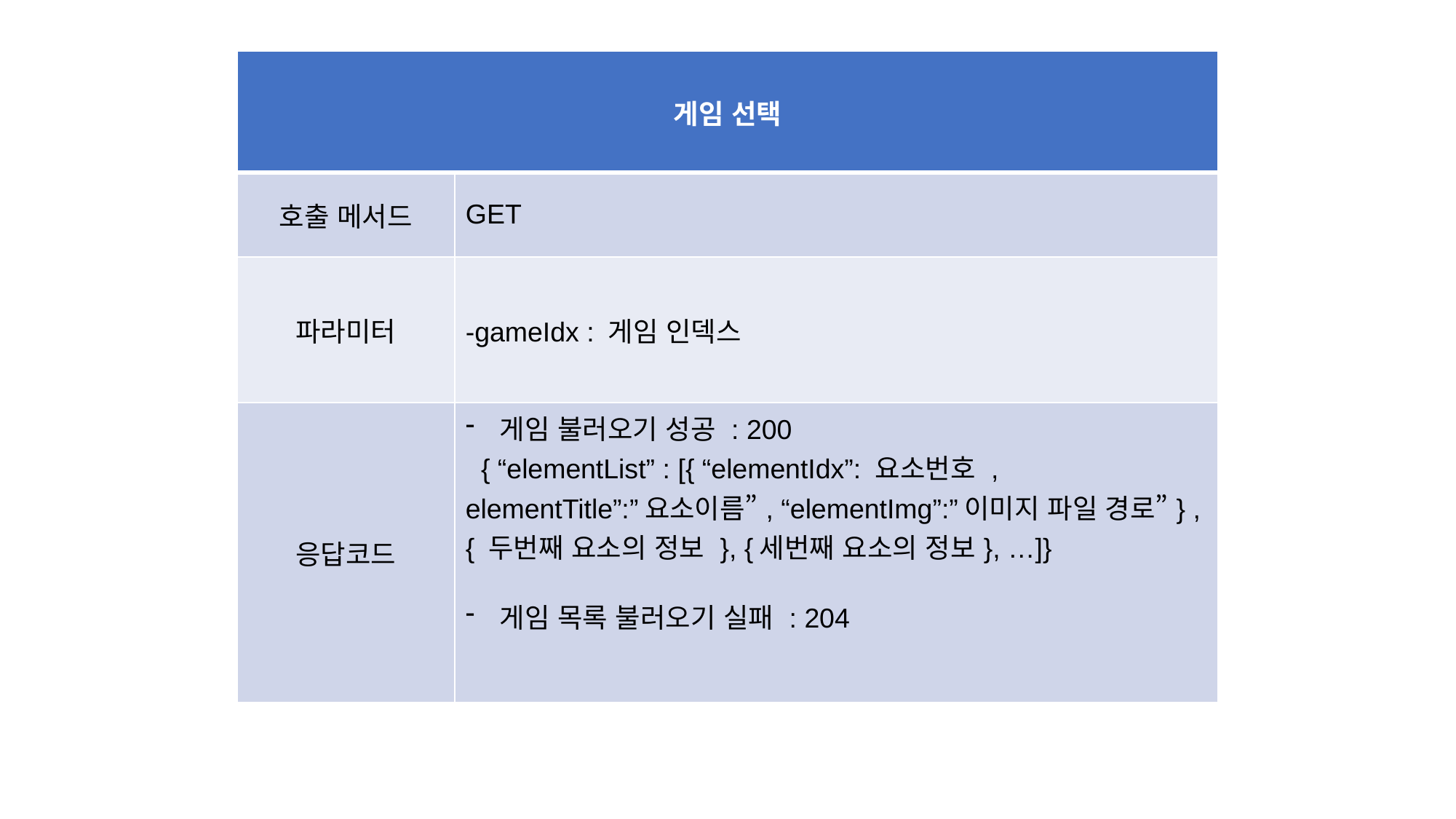

| 게임 선택 |  |
| --- | --- |
| 호출 메서드 | GET |
| 파라미터 | -gameIdx : 게임 인덱스 |
| 응답코드 | 게임 불러오기 성공 : 200 { “elementList” : [{ “elementIdx”: 요소번호 , elementTitle”:”요소이름”, “elementImg”:”이미지 파일 경로”} , { 두번째 요소의 정보 }, {세번째 요소의 정보}, …]} 게임 목록 불러오기 실패 : 204 |